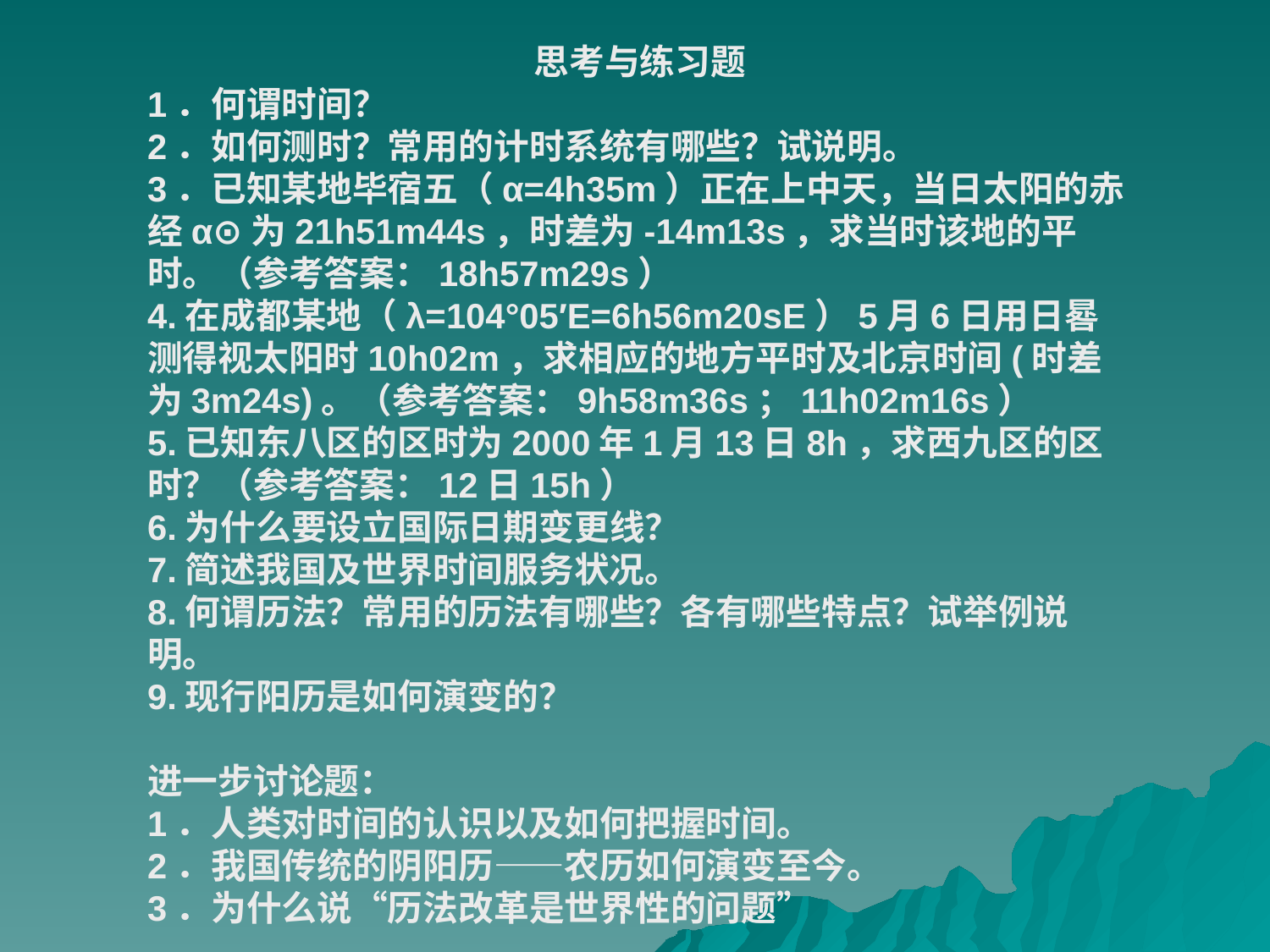

思考与练习题
1．何谓时间？
2．如何测时？常用的计时系统有哪些？试说明。
3．已知某地毕宿五（α=4h35m）正在上中天，当日太阳的赤经α⊙为21h51m44s，时差为-14m13s，求当时该地的平时。（参考答案：18h57m29s）
4.在成都某地（λ=104°05′E=6h56m20sE）5月6日用日晷测得视太阳时10h02m，求相应的地方平时及北京时间(时差为3m24s)。（参考答案：9h58m36s；11h02m16s）
5.已知东八区的区时为2000年1月13日8h，求西九区的区时？（参考答案：12日15h）
6.为什么要设立国际日期变更线？
7.简述我国及世界时间服务状况。
8.何谓历法？常用的历法有哪些？各有哪些特点？试举例说明。
9.现行阳历是如何演变的？

进一步讨论题：
1．人类对时间的认识以及如何把握时间。
2．我国传统的阴阳历——农历如何演变至今。
3．为什么说“历法改革是世界性的问题”